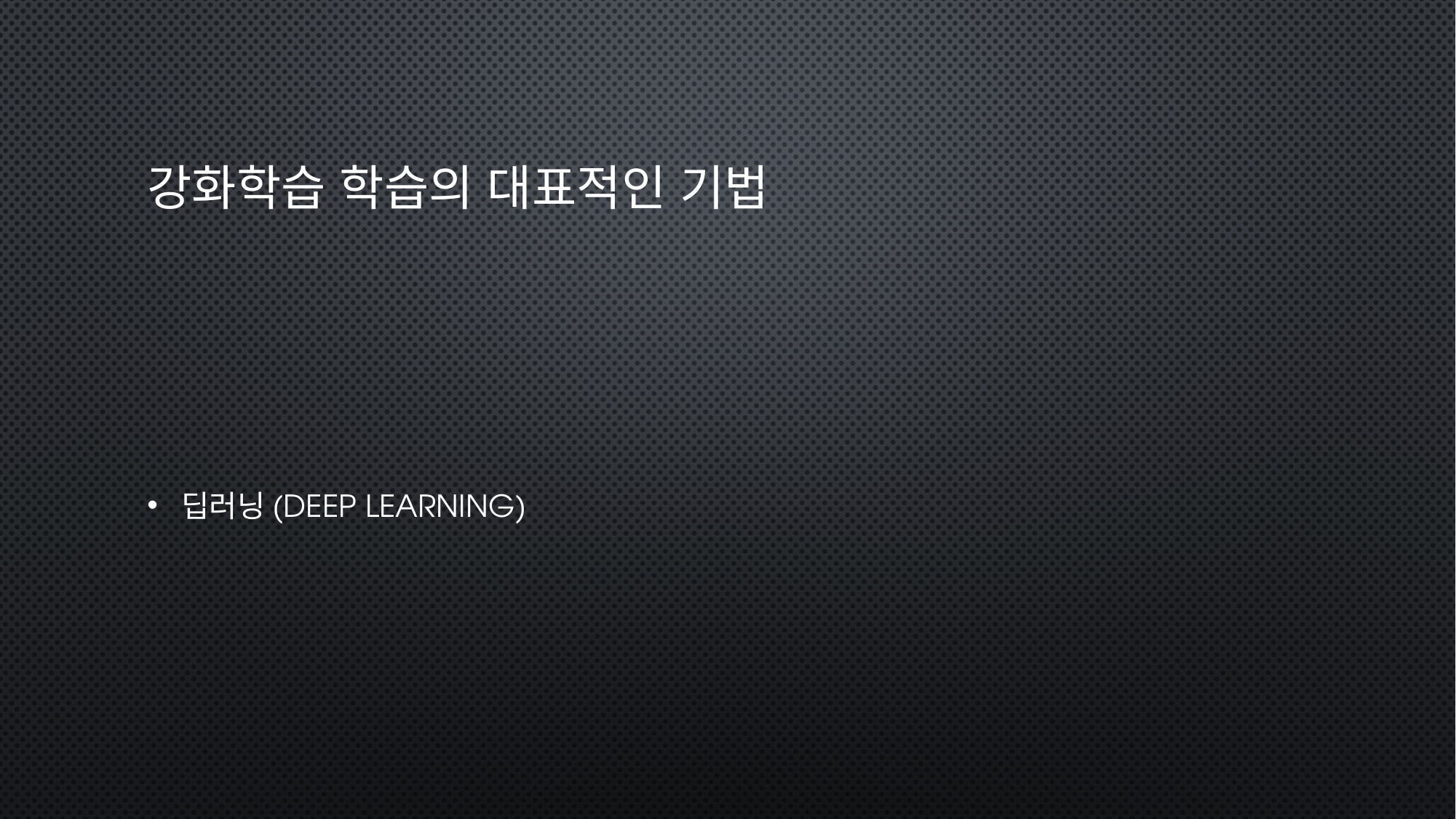

# 강화학습 학습의 대표적인 기법
딥러닝(Deep Learning)